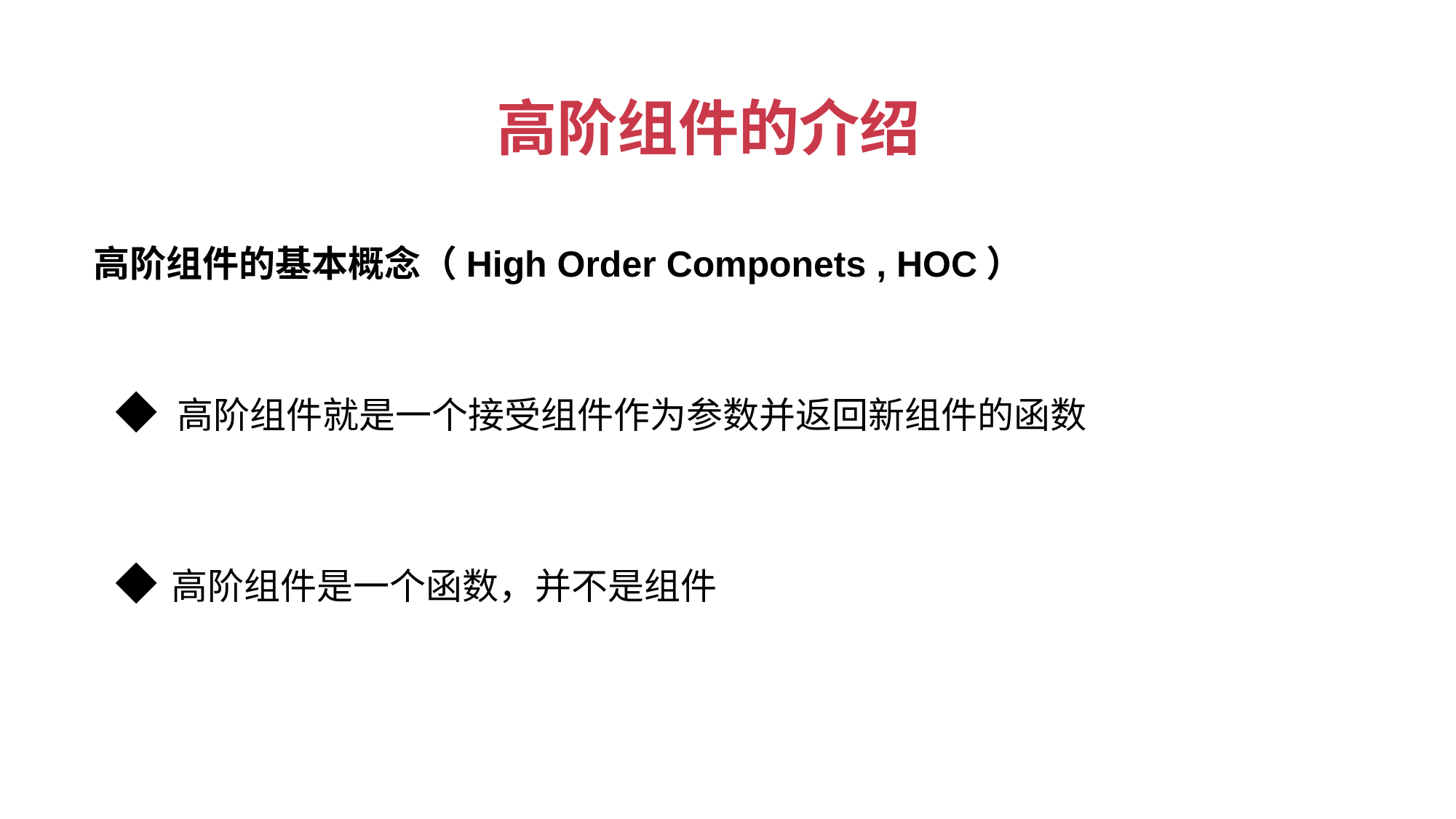

# 高阶组件的介绍
 高阶组件的基本概念（High Order Componets , HOC）
◆ 高阶组件就是一个接受组件作为参数并返回新组件的函数
◆ 高阶组件是一个函数，并不是组件